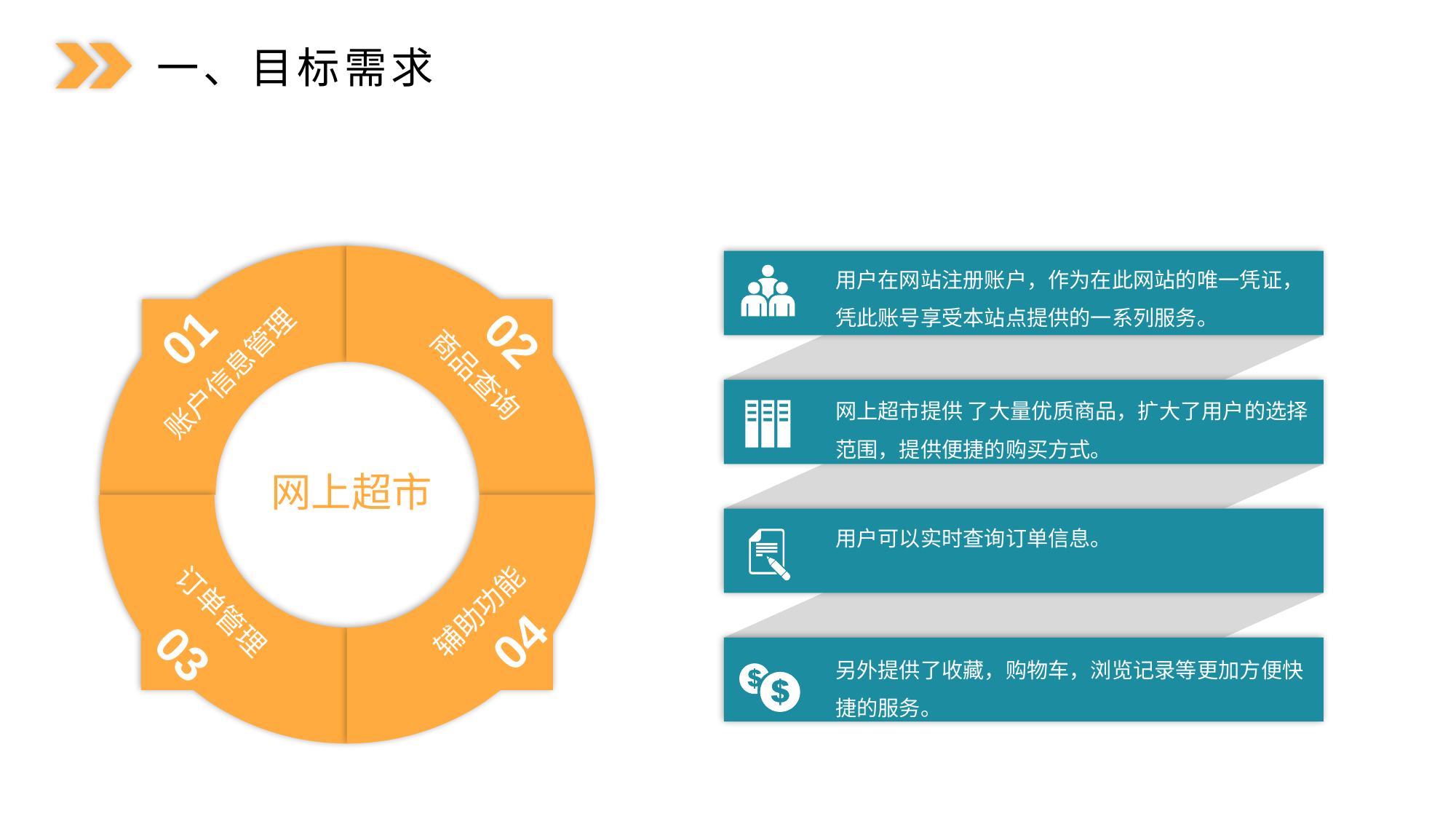

一、目标需求

01
02
账户信息管理
商品查询

订单管理
辅助功能
04
03
用户在网站注册账户，作为在此网站的唯一凭证，凭此账号享受本站点提供的一系列服务。

网上超市提供 了大量优质商品，扩大了用户的选择范围，提供便捷的购买方式。

网上超市

用户可以实时查询订单信息。

另外提供了收藏，购物车，浏览记录等更加方便快捷的服务。